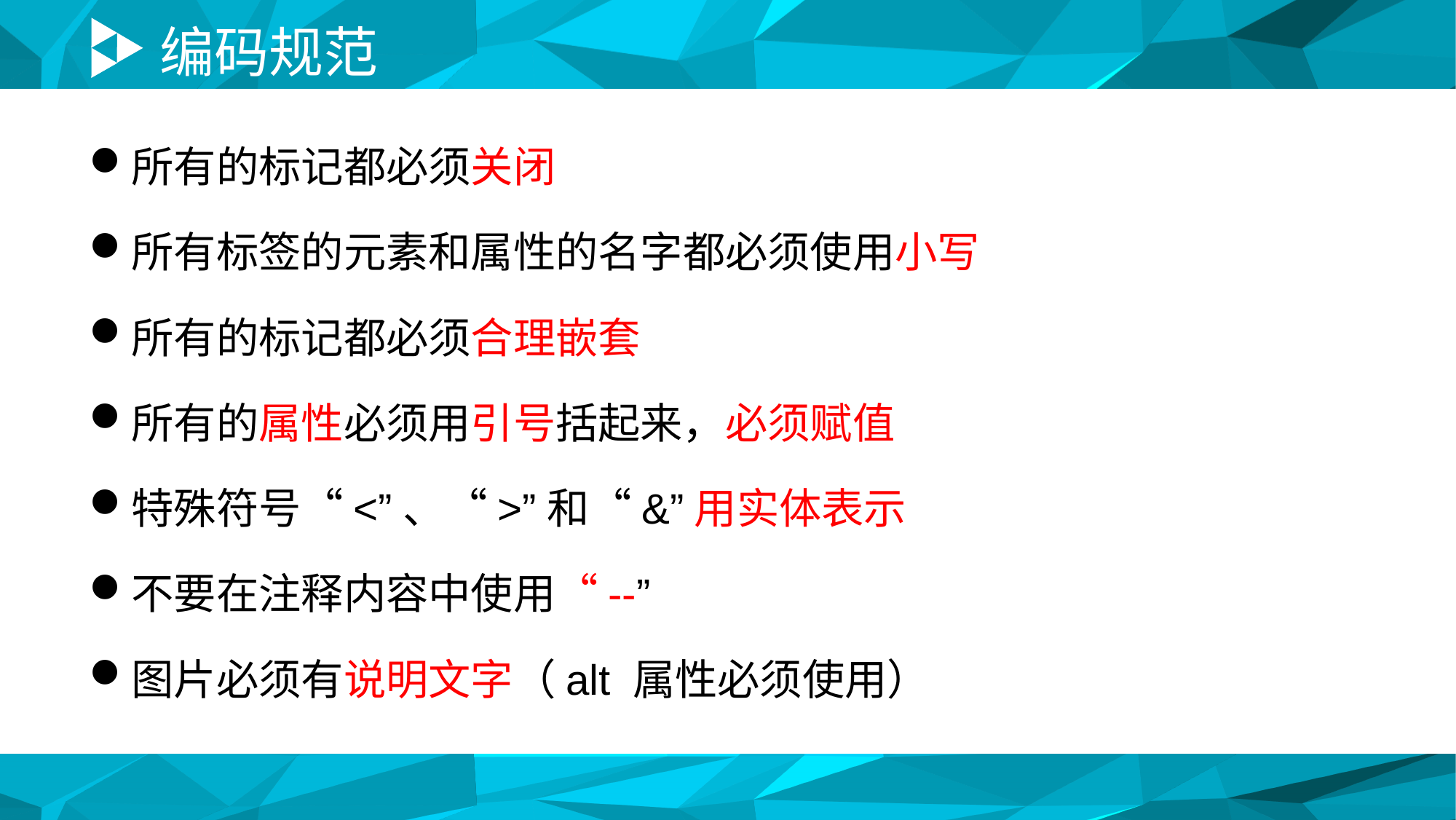

# 编码规范
所有的标记都必须关闭
所有标签的元素和属性的名字都必须使用小写
所有的标记都必须合理嵌套
所有的属性必须用引号括起来，必须赋值
特殊符号“<”、“>”和“&”用实体表示
不要在注释内容中使用“--”
图片必须有说明文字（alt 属性必须使用）